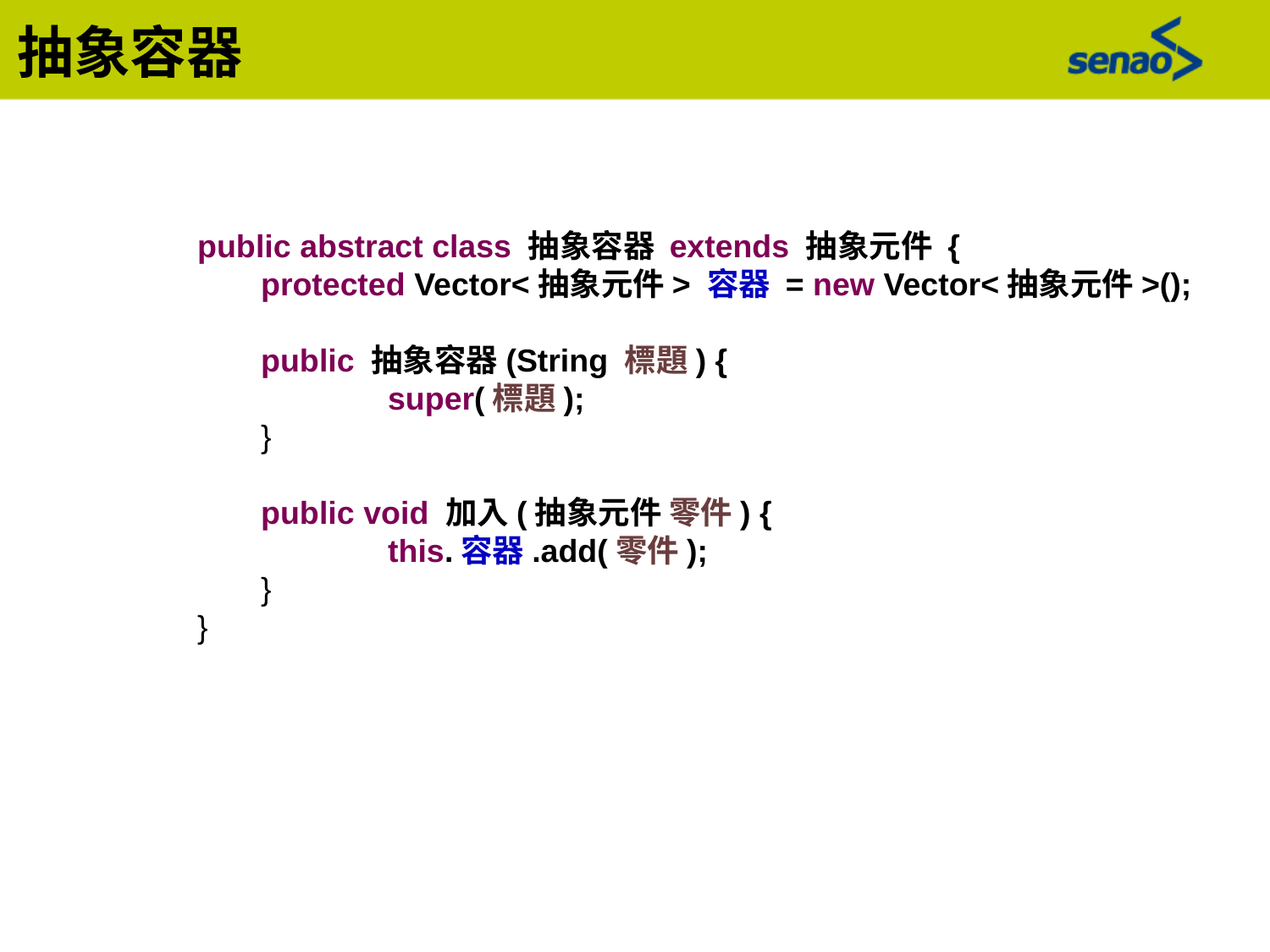

抽象容器
public abstract class 抽象容器 extends 抽象元件 {
protected Vector<抽象元件> 容器 = new Vector<抽象元件>();

public 抽象容器(String 標題) {
	super(標題);
}

public void 加入(抽象元件 零件) {
	this.容器.add(零件);
}
}